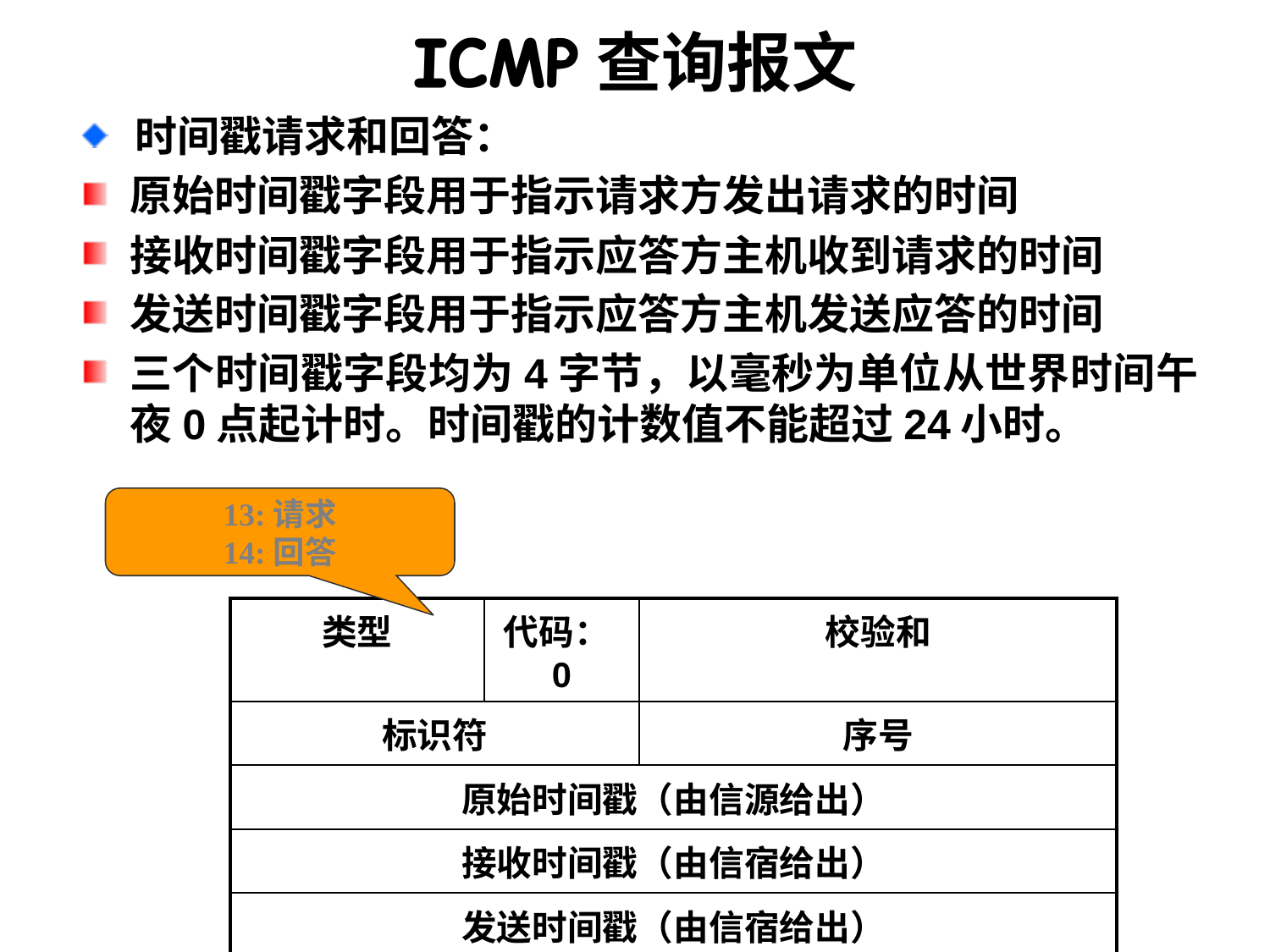

# ICMP查询报文
时间戳请求和回答：
原始时间戳字段用于指示请求方发出请求的时间
接收时间戳字段用于指示应答方主机收到请求的时间
发送时间戳字段用于指示应答方主机发送应答的时间
三个时间戳字段均为4字节，以毫秒为单位从世界时间午夜0点起计时。时间戳的计数值不能超过24小时。

13:请求
14:回答
| 类型 | 代码：0 | 校验和 |
| --- | --- | --- |
| 标识符 |  | 序号 |
| 原始时间戳（由信源给出） |  |  |
| 接收时间戳（由信宿给出） |  |  |
| 发送时间戳（由信宿给出） |  |  |